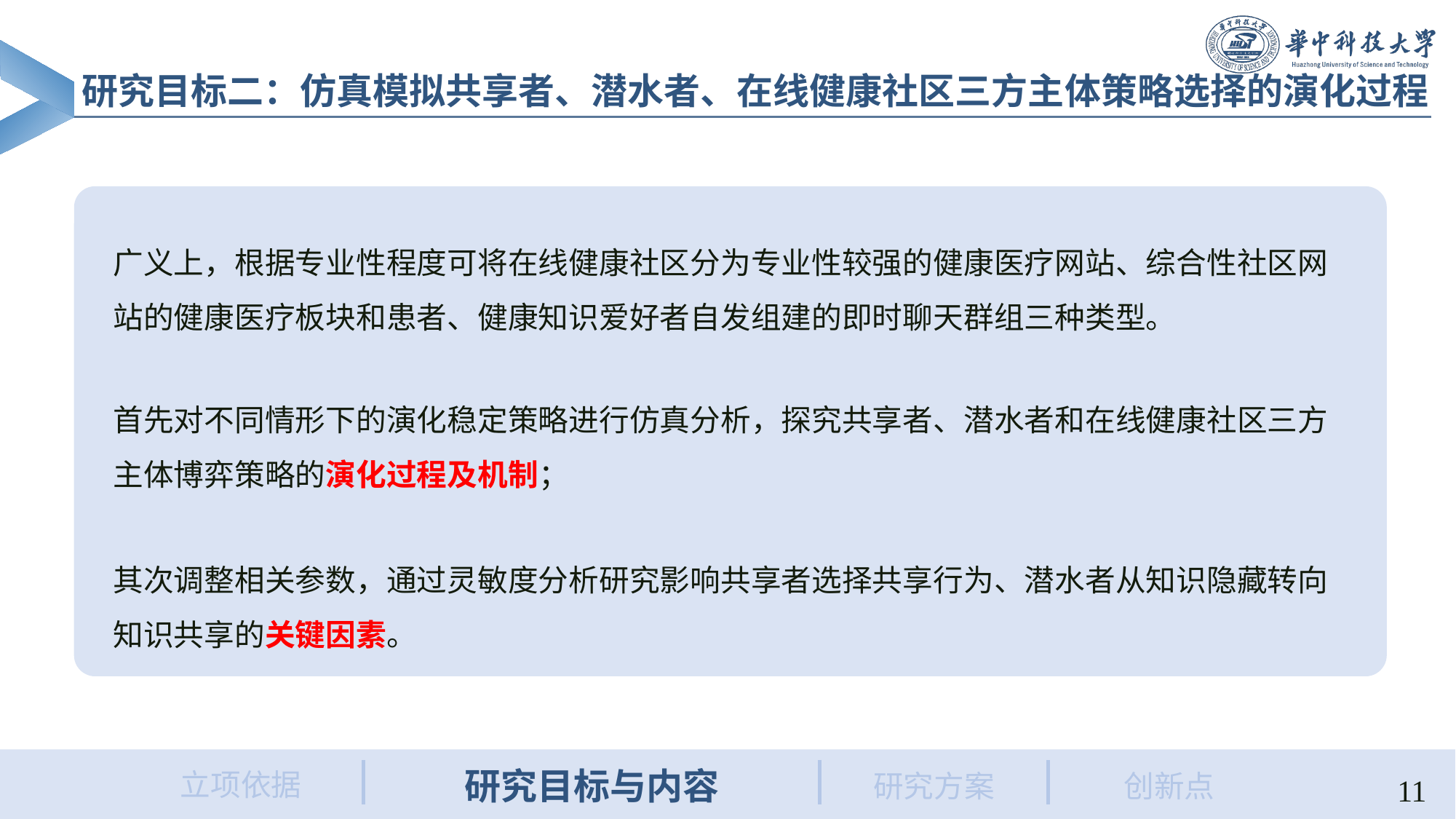

研究目标二：仿真模拟共享者、潜水者、在线健康社区三方主体策略选择的演化过程

广义上，根据专业性程度可将在线健康社区分为专业性较强的健康医疗网站、综合性社区网站的健康医疗板块和患者、健康知识爱好者自发组建的即时聊天群组三种类型。
首先对不同情形下的演化稳定策略进行仿真分析，探究共享者、潜水者和在线健康社区三方主体博弈策略的演化过程及机制；

其次调整相关参数，通过灵敏度分析研究影响共享者选择共享行为、潜水者从知识隐藏转向知识共享的关键因素。

立项依据
创新点
研究方案
研究目标与内容
11